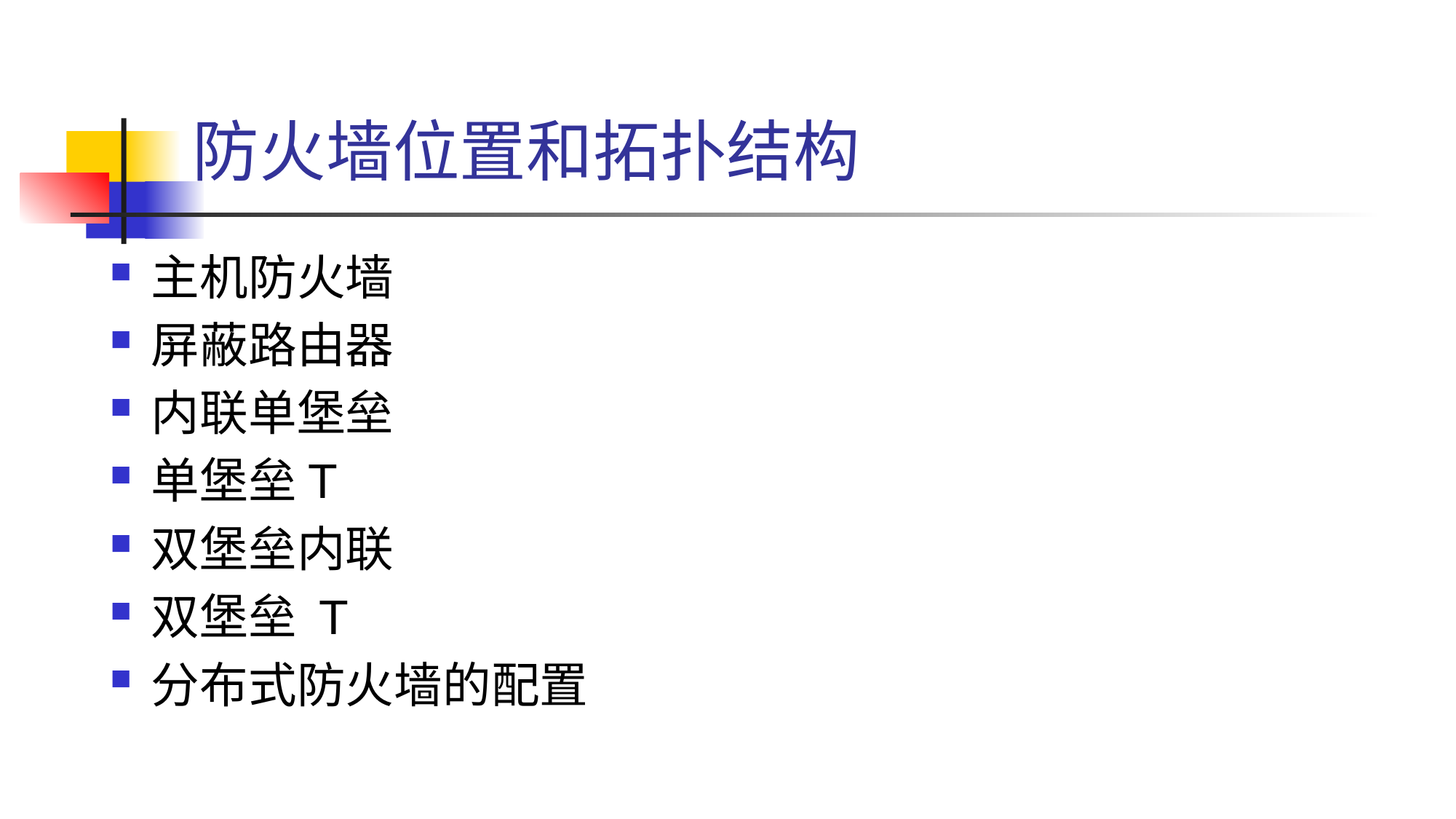

# 防火墙位置和拓扑结构
主机防火墙
屏蔽路由器
内联单堡垒
单堡垒T
双堡垒内联
双堡垒 T
分布式防火墙的配置